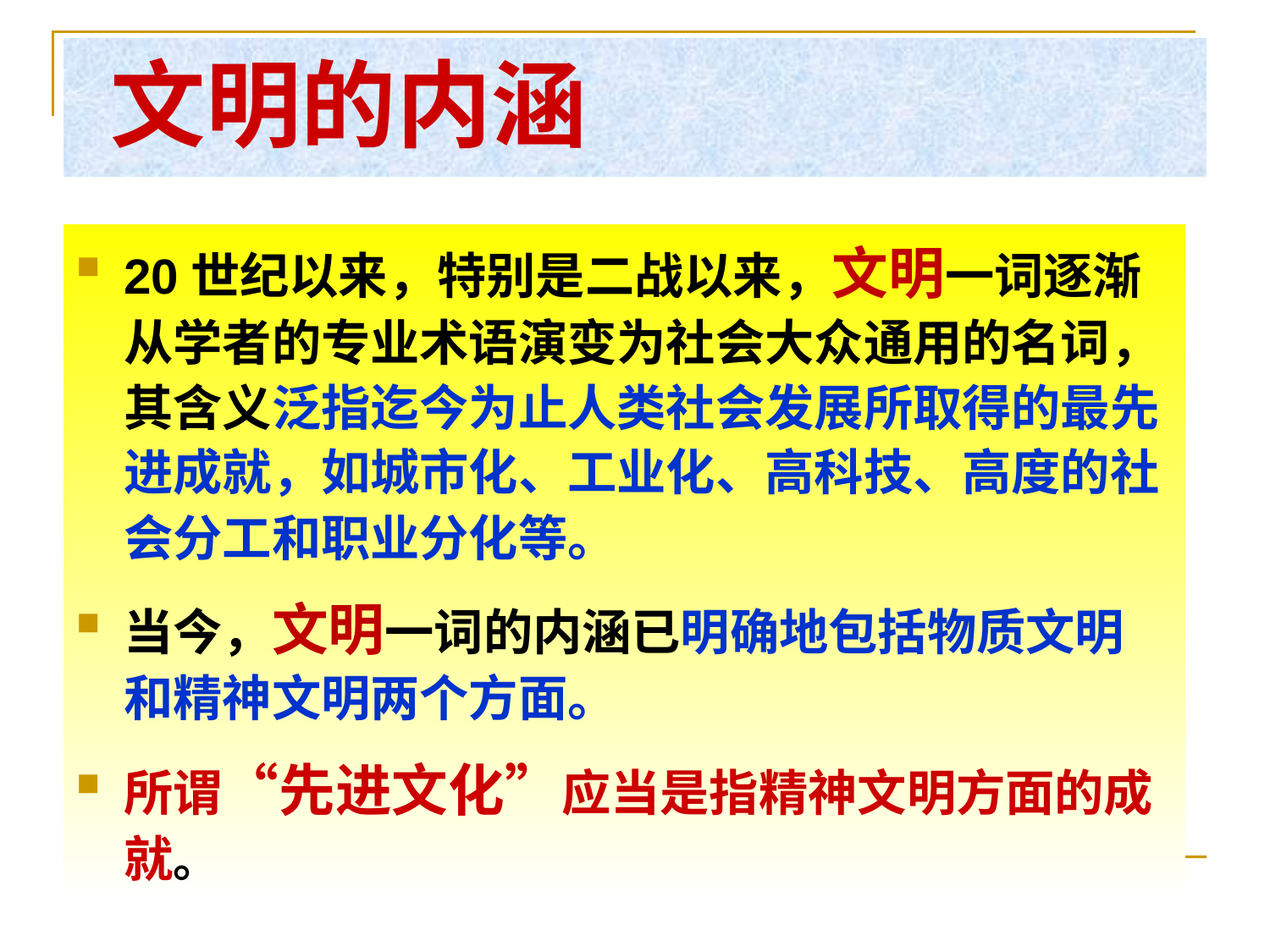

# 文明的内涵
20世纪以来，特别是二战以来，文明一词逐渐从学者的专业术语演变为社会大众通用的名词，其含义泛指迄今为止人类社会发展所取得的最先进成就，如城市化、工业化、高科技、高度的社会分工和职业分化等。
当今，文明一词的内涵已明确地包括物质文明和精神文明两个方面。
所谓“先进文化”应当是指精神文明方面的成就。

50